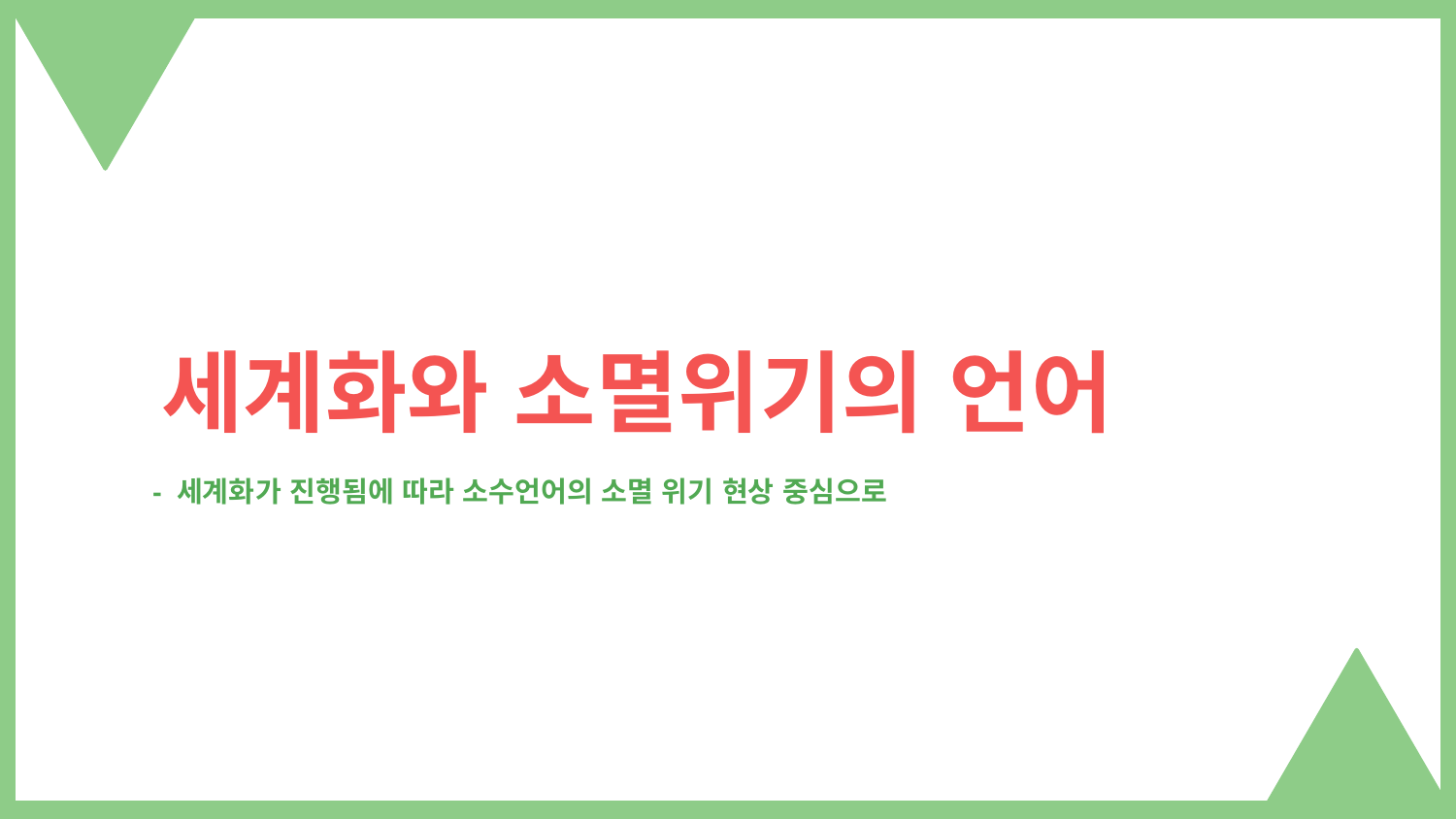

세계화와 소멸위기의 언어
- 세계화가 진행됨에 따라 소수언어의 소멸 위기 현상 중심으로